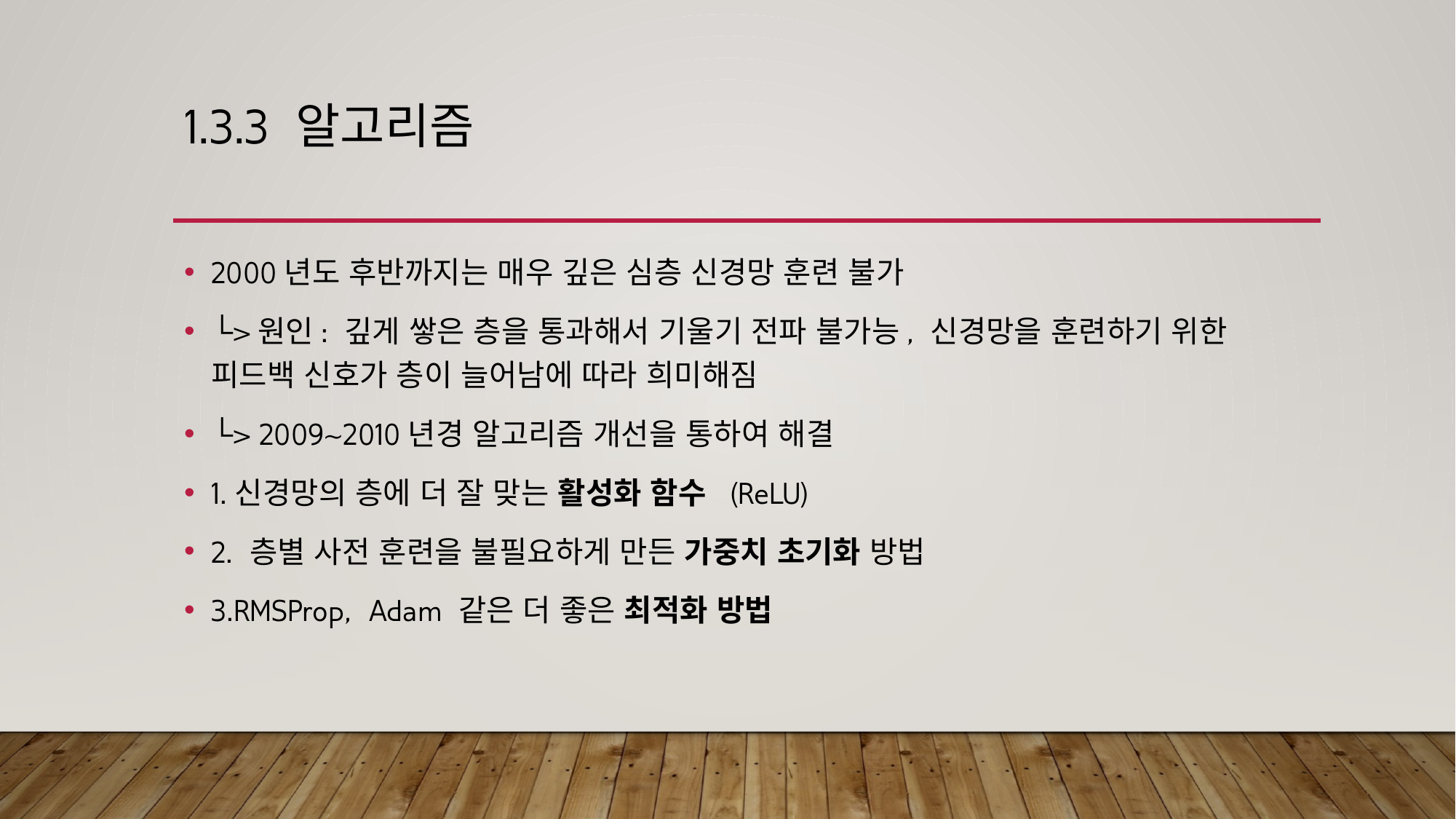

# 1.3.3 알고리즘
2000년도 후반까지는 매우 깊은 심층 신경망 훈련 불가
└>원인: 깊게 쌓은 층을 통과해서 기울기 전파 불가능, 신경망을 훈련하기 위한   피드백 신호가 층이 늘어남에 따라 희미해짐
└> 2009~2010년경 알고리즘 개선을 통하여 해결
1.신경망의 층에 더 잘 맞는 활성화 함수  (ReLU)
2. 층별 사전 훈련을 불필요하게 만든 가중치 초기화 방법
3.RMSProp,  Adam 같은 더 좋은 최적화 방법